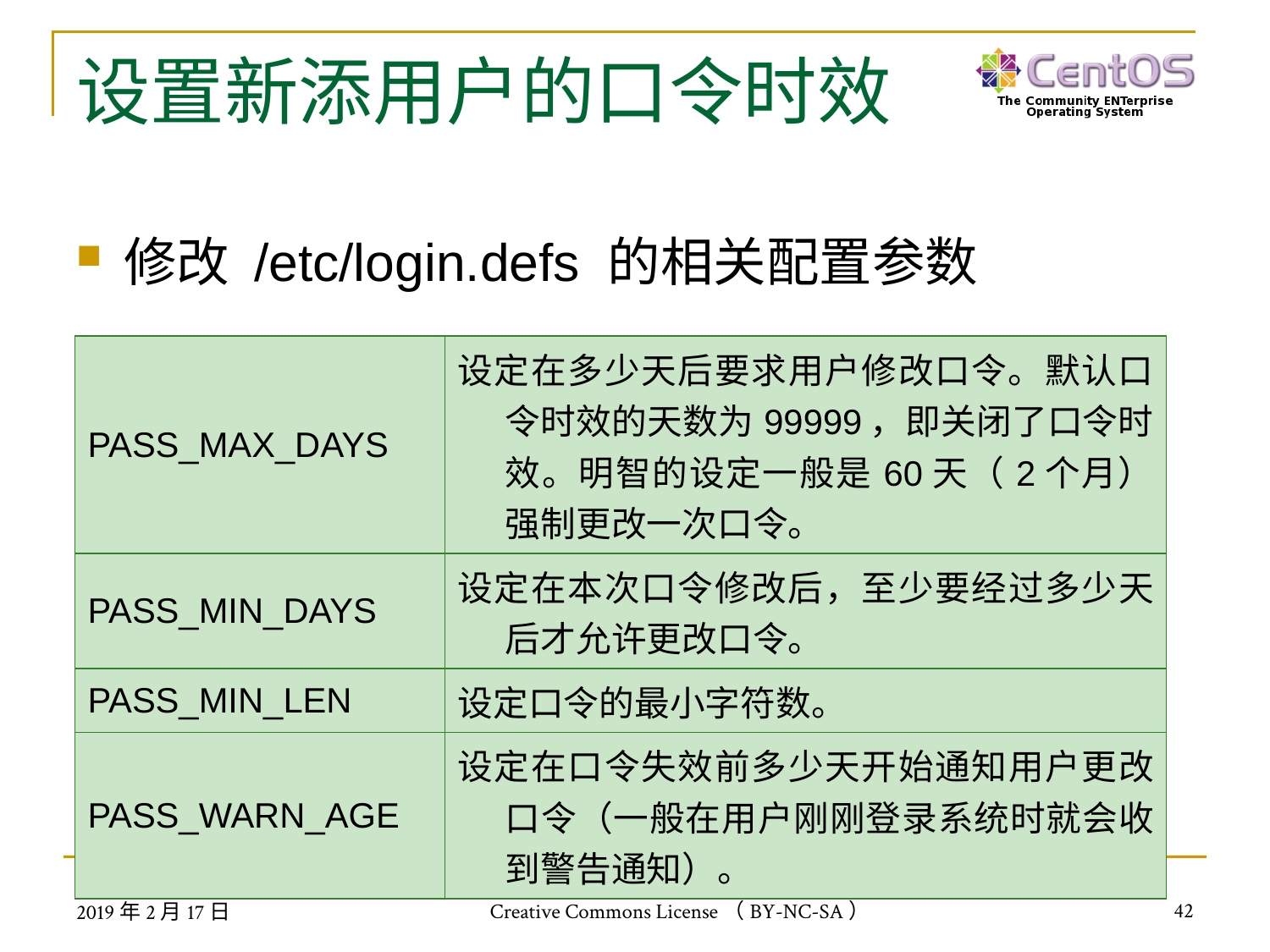

# 设置新添用户的口令时效
修改 /etc/login.defs 的相关配置参数
| PASS\_MAX\_DAYS | 设定在多少天后要求用户修改口令。默认口令时效的天数为99999，即关闭了口令时效。明智的设定一般是60天（2个月）强制更改一次口令。 |
| --- | --- |
| PASS\_MIN\_DAYS | 设定在本次口令修改后，至少要经过多少天后才允许更改口令。 |
| PASS\_MIN\_LEN | 设定口令的最小字符数。 |
| PASS\_WARN\_AGE | 设定在口令失效前多少天开始通知用户更改口令（一般在用户刚刚登录系统时就会收到警告通知）。 |
梁如军（linuxbooks@126.com）
Creative Commons License（BY-NC-SA）
2019年2月17日
42